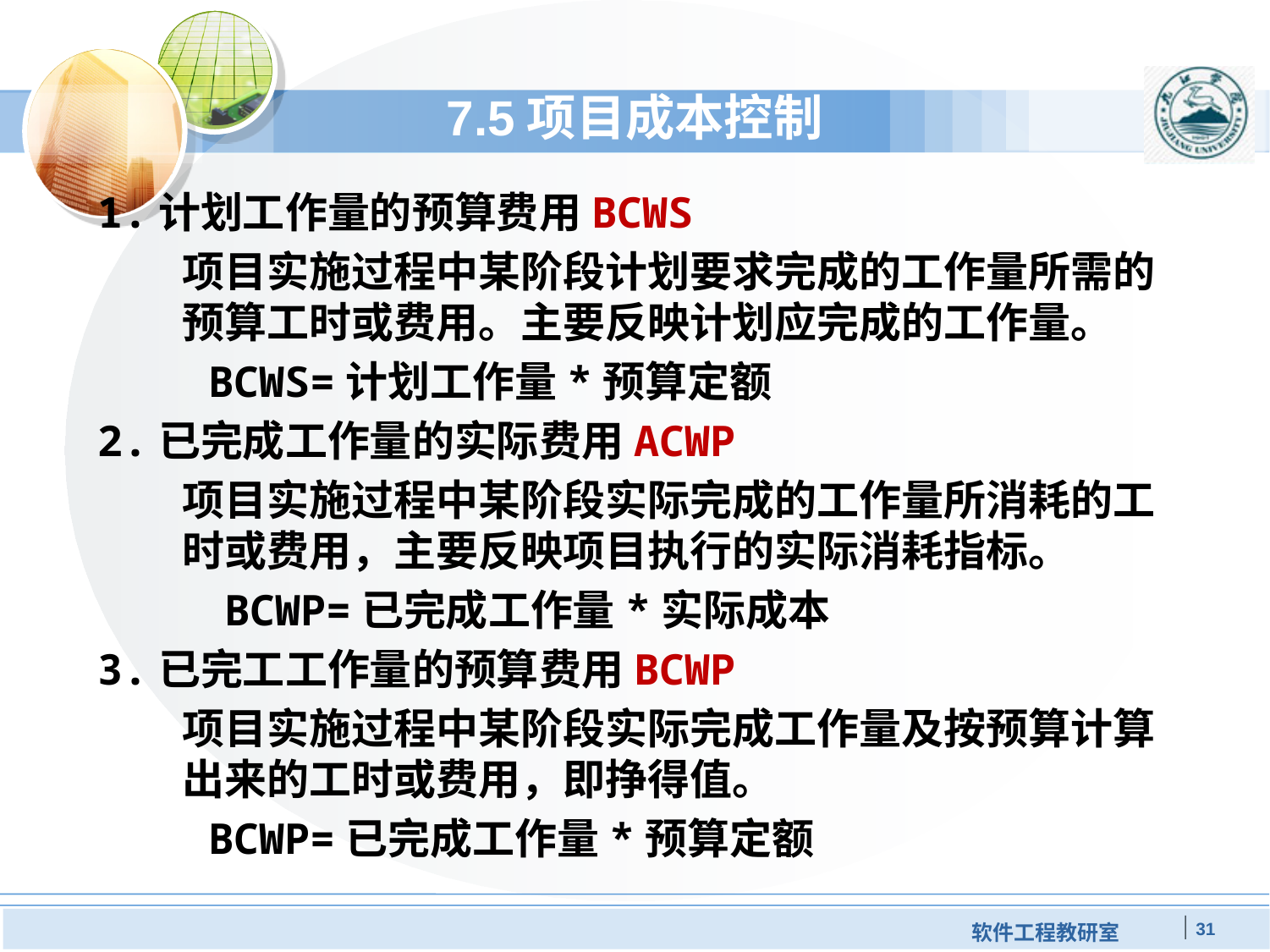

# 7.5项目成本控制
1.计划工作量的预算费用BCWS
	项目实施过程中某阶段计划要求完成的工作量所需的预算工时或费用。主要反映计划应完成的工作量。
BCWS=计划工作量*预算定额
2.已完成工作量的实际费用ACWP
	项目实施过程中某阶段实际完成的工作量所消耗的工时或费用，主要反映项目执行的实际消耗指标。
BCWP=已完成工作量*实际成本
3.已完工工作量的预算费用BCWP
	项目实施过程中某阶段实际完成工作量及按预算计算出来的工时或费用，即挣得值。
BCWP=已完成工作量*预算定额